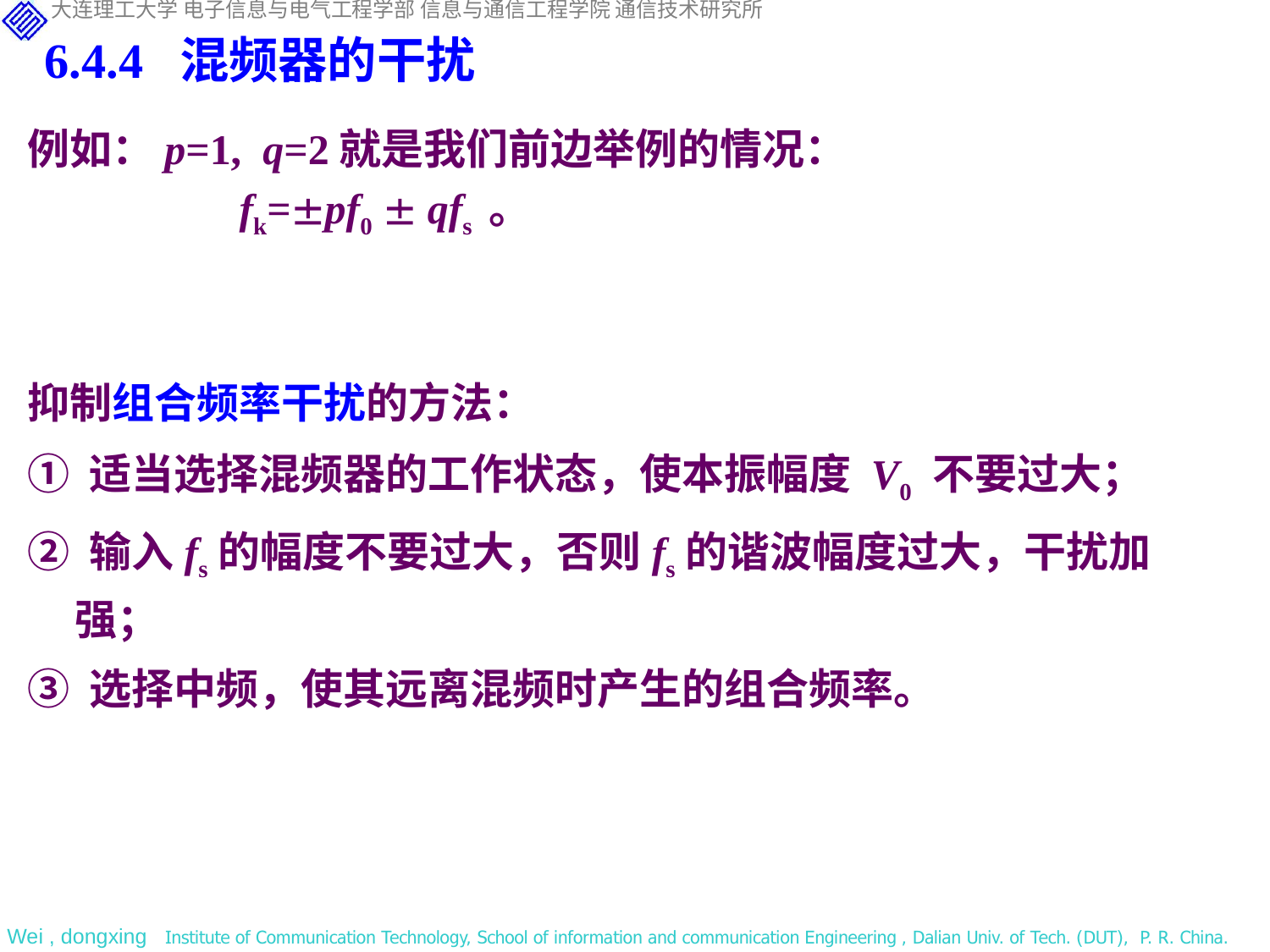

6.4.4  混频器的干扰
例如：p=1,  q=2就是我们前边举例的情况：
                    fk=±pf0 ± qfs 。

抑制组合频率干扰的方法：
① 适当选择混频器的工作状态，使本振幅度 V0 不要过大；
② 输入fs的幅度不要过大，否则fs的谐波幅度过大，干扰加强；
③ 选择中频，使其远离混频时产生的组合频率。